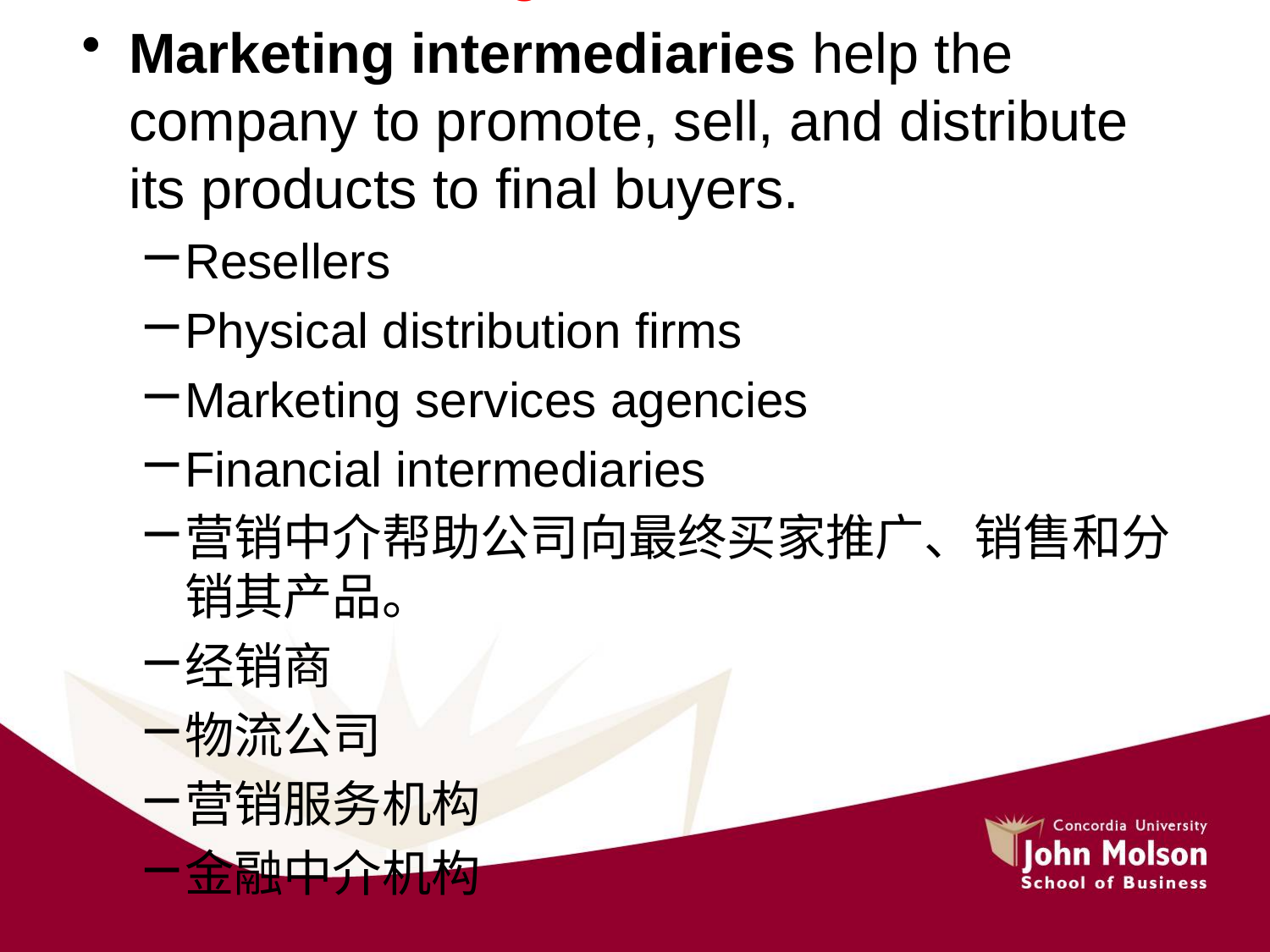

# Microenvironment Marketing Intermediaries
Marketing intermediaries help the company to promote, sell, and distribute its products to final buyers.
Resellers
Physical distribution firms
Marketing services agencies
Financial intermediaries
营销中介帮助公司向最终买家推广、销售和分销其产品。
经销商
物流公司
营销服务机构
金融中介机构